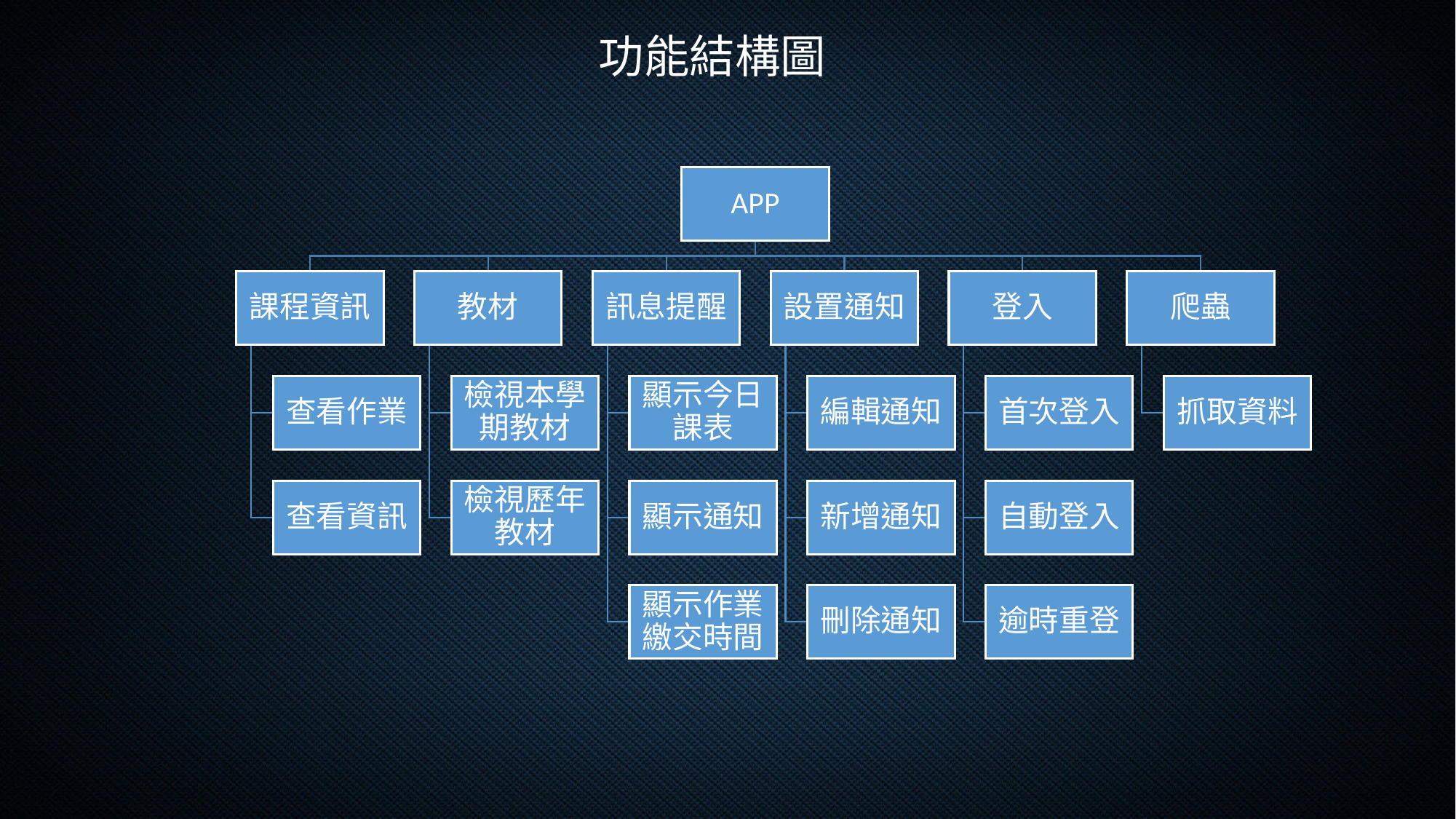

功能結構圖
APP
課程資訊
查看作業
查看資訊
教材
檢視本學期教材
檢視歷年教材
訊息提醒
顯示今日課表
顯示通知
顯示作業繳交時間
設置通知
編輯通知
新增通知
刪除通知
登入
首次登入
自動登入
逾時重登
爬蟲
抓取資料